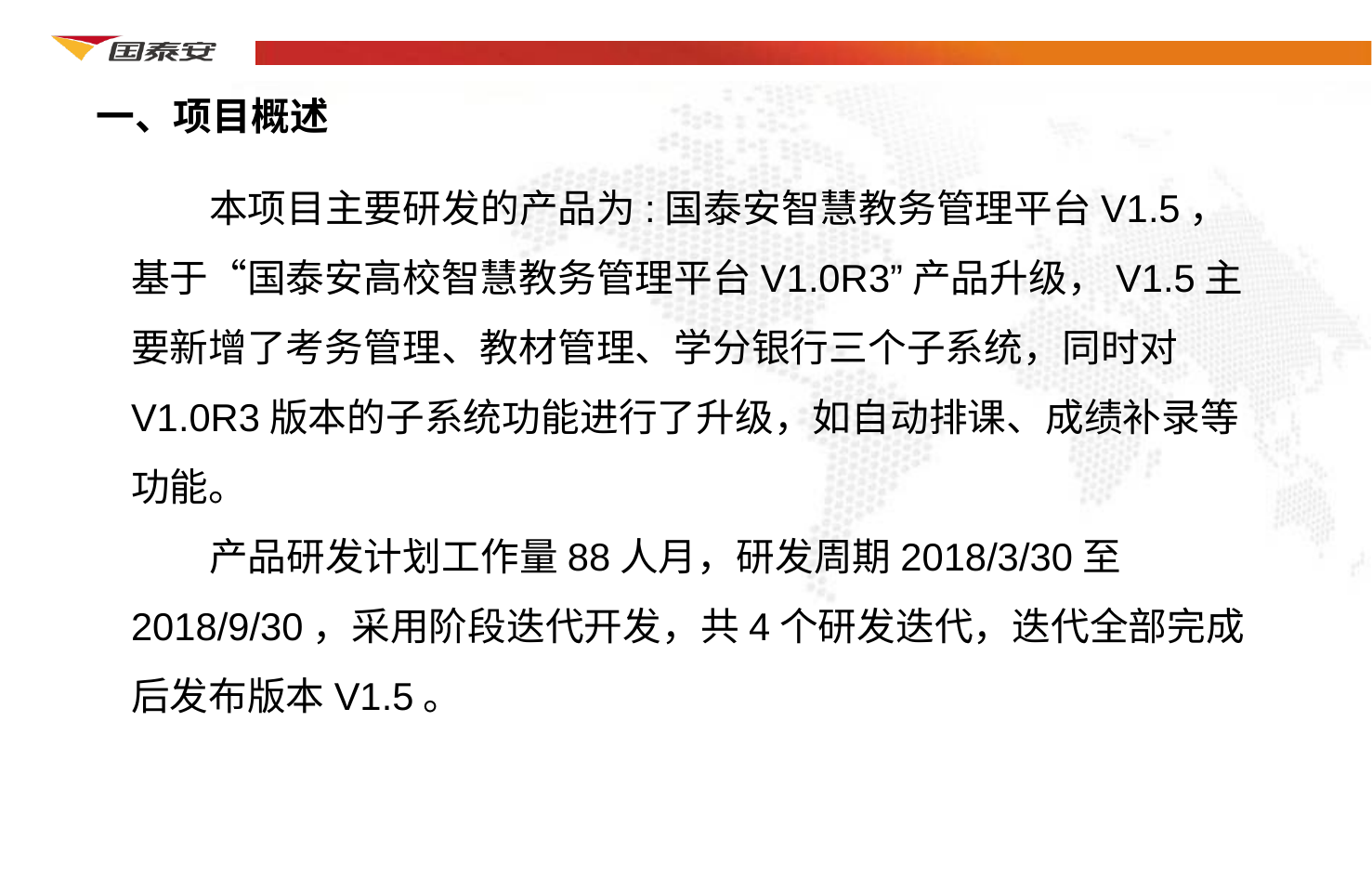

一、项目概述
        本项目主要研发的产品为:国泰安智慧教务管理平台V1.5，基于“国泰安高校智慧教务管理平台V1.0R3”产品升级，V1.5主要新增了考务管理、教材管理、学分银行三个子系统，同时对V1.0R3版本的子系统功能进行了升级，如自动排课、成绩补录等功能。
        产品研发计划工作量88人月，研发周期2018/3/30至2018/9/30，采用阶段迭代开发，共4个研发迭代，迭代全部完成后发布版本V1.5。